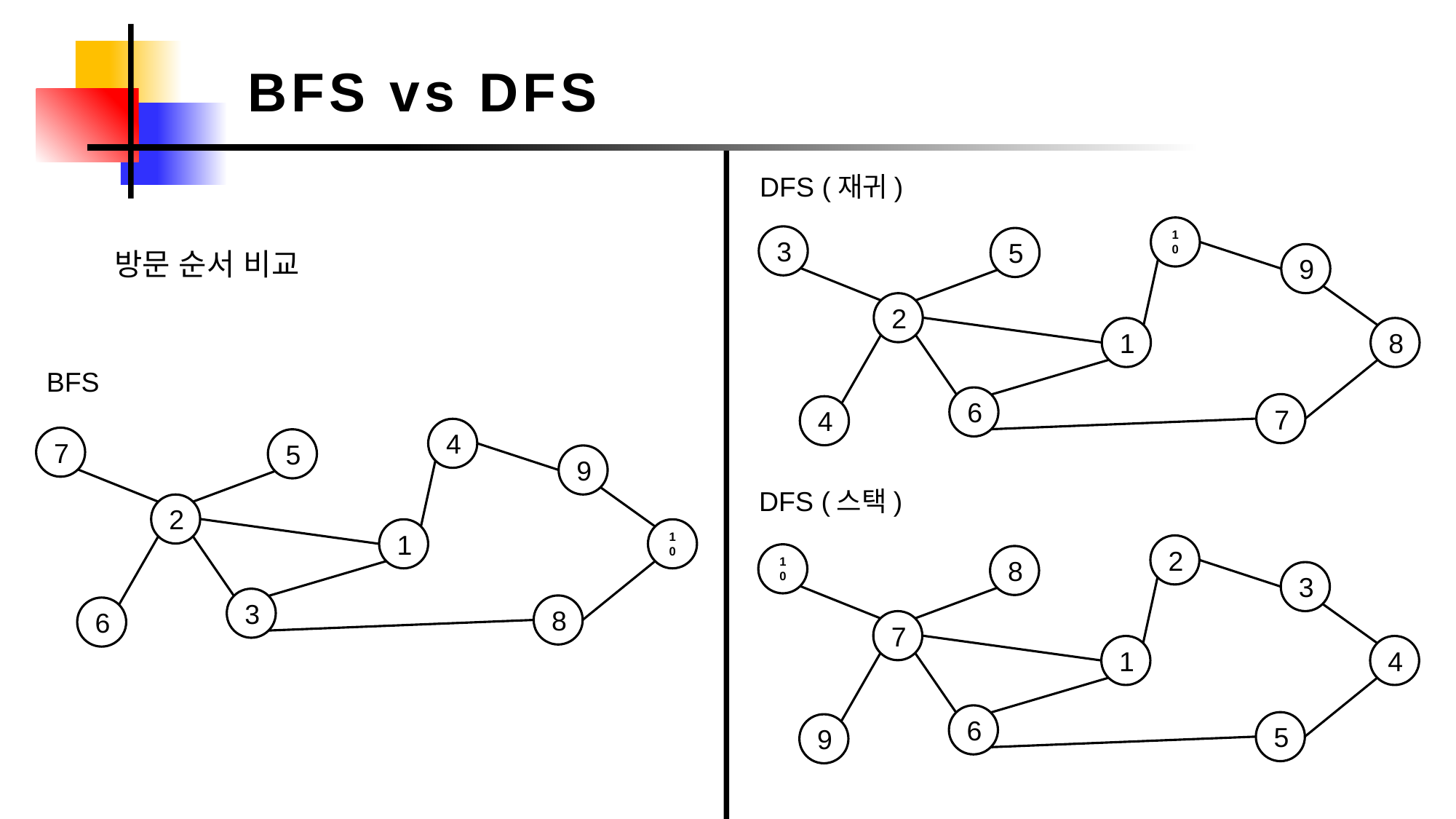

BFS vs DFS

DFS (재귀)
10
3
5
9
2
8
1
6
7
4
방문 순서 비교
BFS
4
7
5
9
2
1
10
3
8
6
DFS (스택)
2
10
8
3
7
1
4
6
5
9